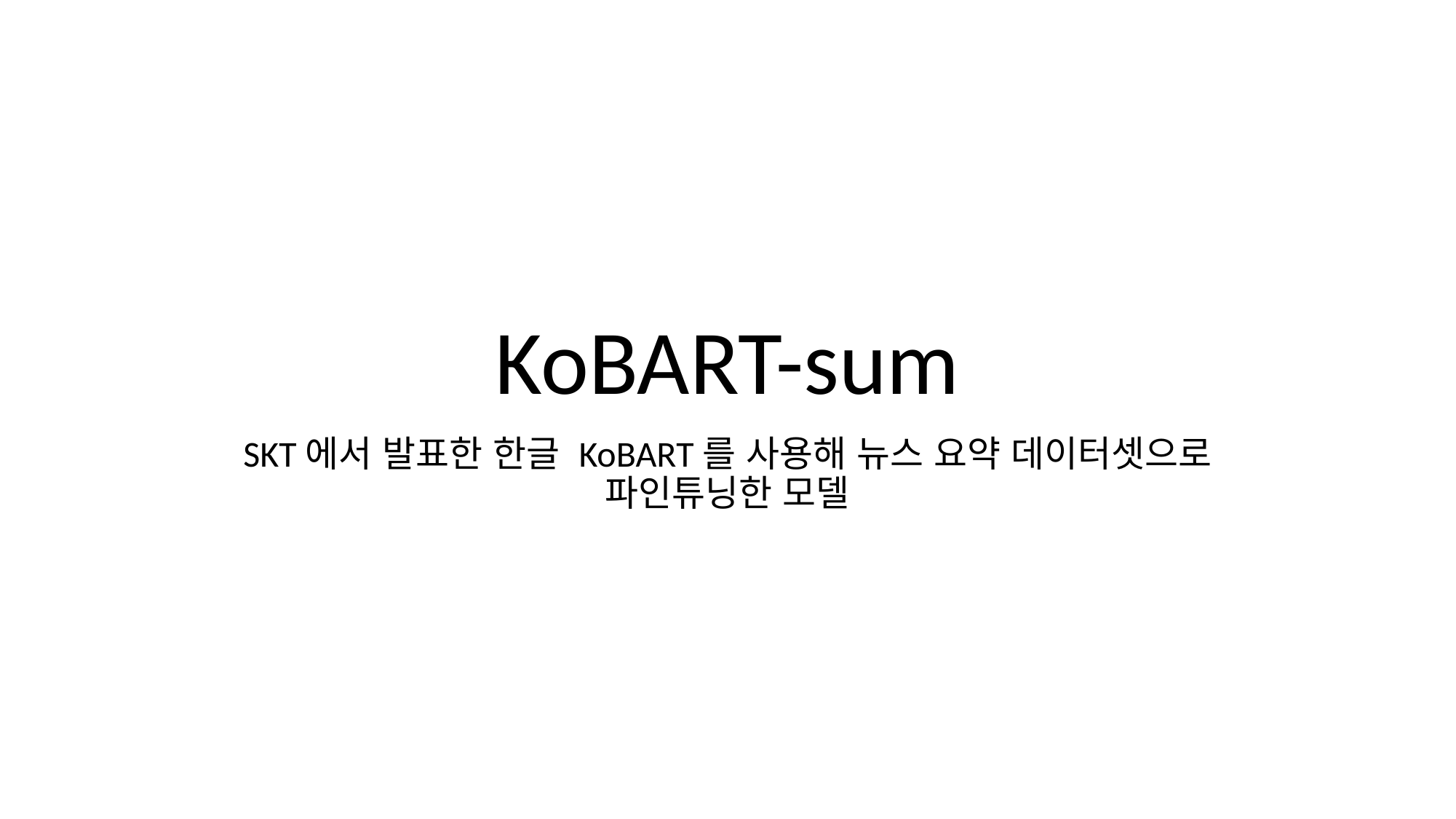

# KoBART-sum
SKT에서 발표한 한글 KoBART를 사용해 뉴스 요약 데이터셋으로 파인튜닝한 모델